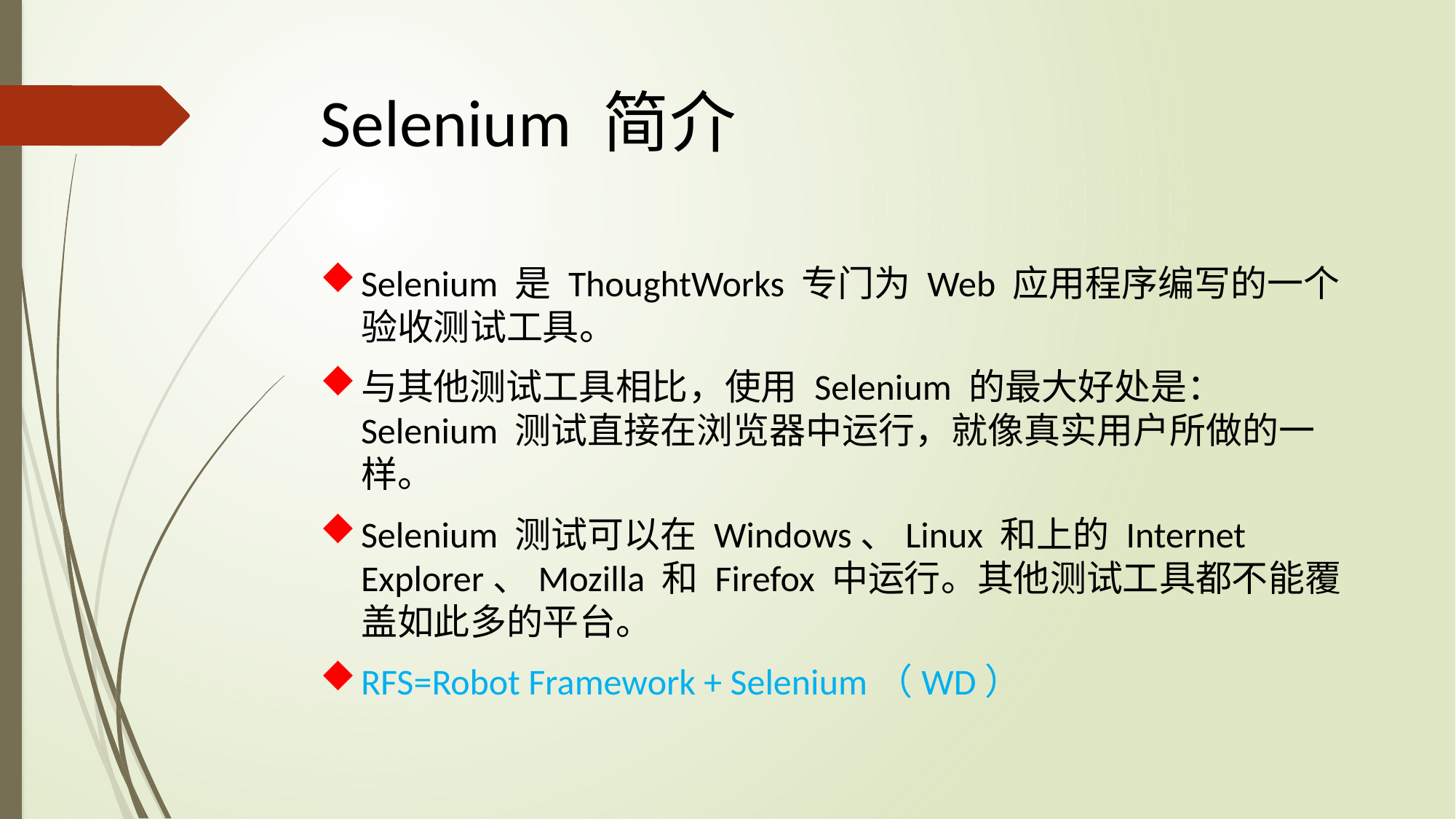

# Selenium 简介
Selenium 是 ThoughtWorks 专门为 Web 应用程序编写的一个验收测试工具。
与其他测试工具相比，使用 Selenium 的最大好处是： Selenium 测试直接在浏览器中运行，就像真实用户所做的一样。
Selenium 测试可以在 Windows、Linux 和上的 Internet Explorer、Mozilla 和 Firefox 中运行。其他测试工具都不能覆盖如此多的平台。
RFS=Robot Framework + Selenium（WD）